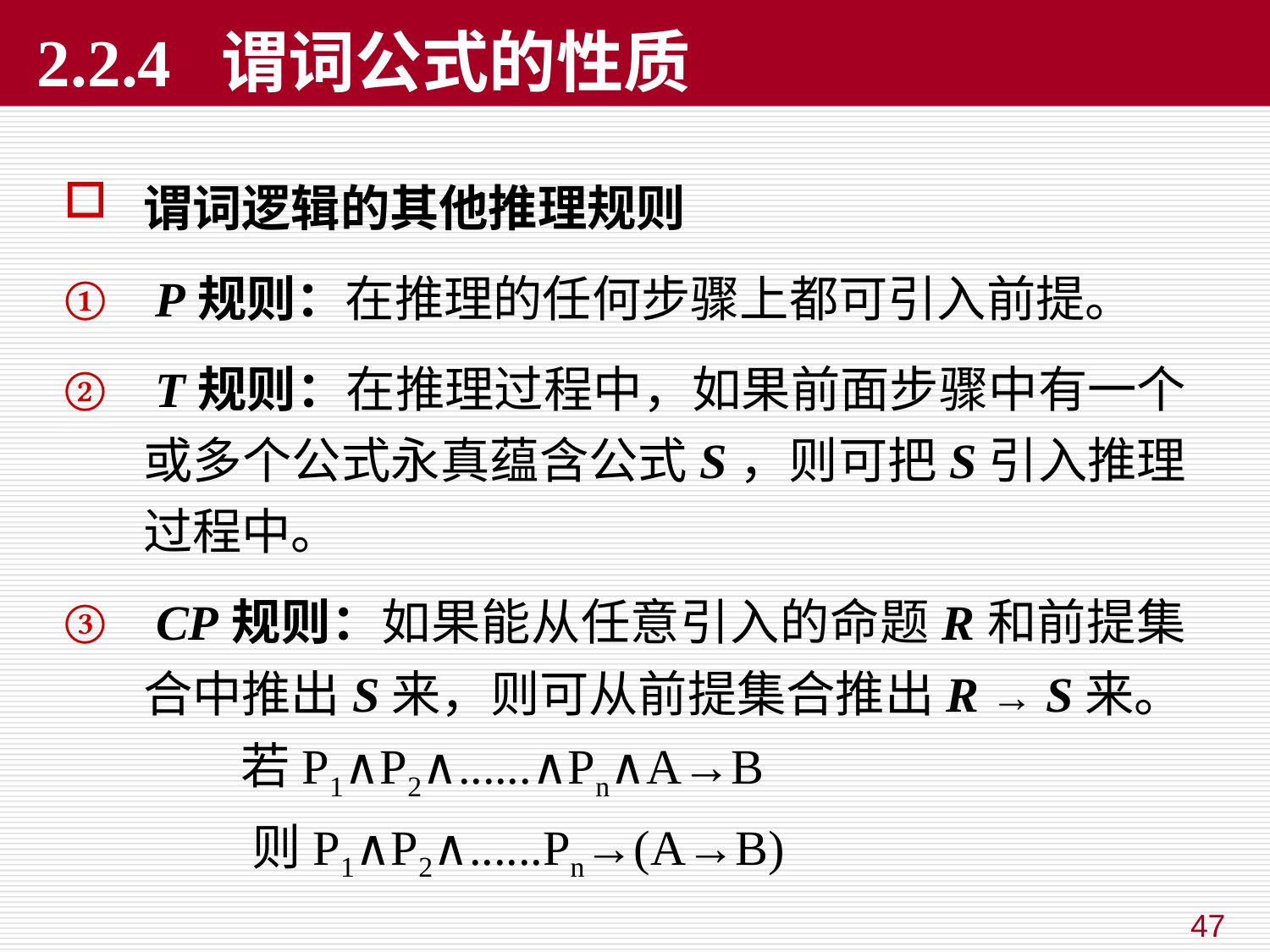

# 2.2.4  谓词公式的性质

谓词逻辑的其他推理规则
 P规则：在推理的任何步骤上都可引入前提。
 T规则：在推理过程中，如果前面步骤中有一个或多个公式永真蕴含公式S，则可把S引入推理过程中。
 CP规则：如果能从任意引入的命题R和前提集合中推出S来，则可从前提集合推出R → S来。
               若P1∧P2∧......∧Pn∧A→B
                则P1∧P2∧......Pn→(A→B)

47